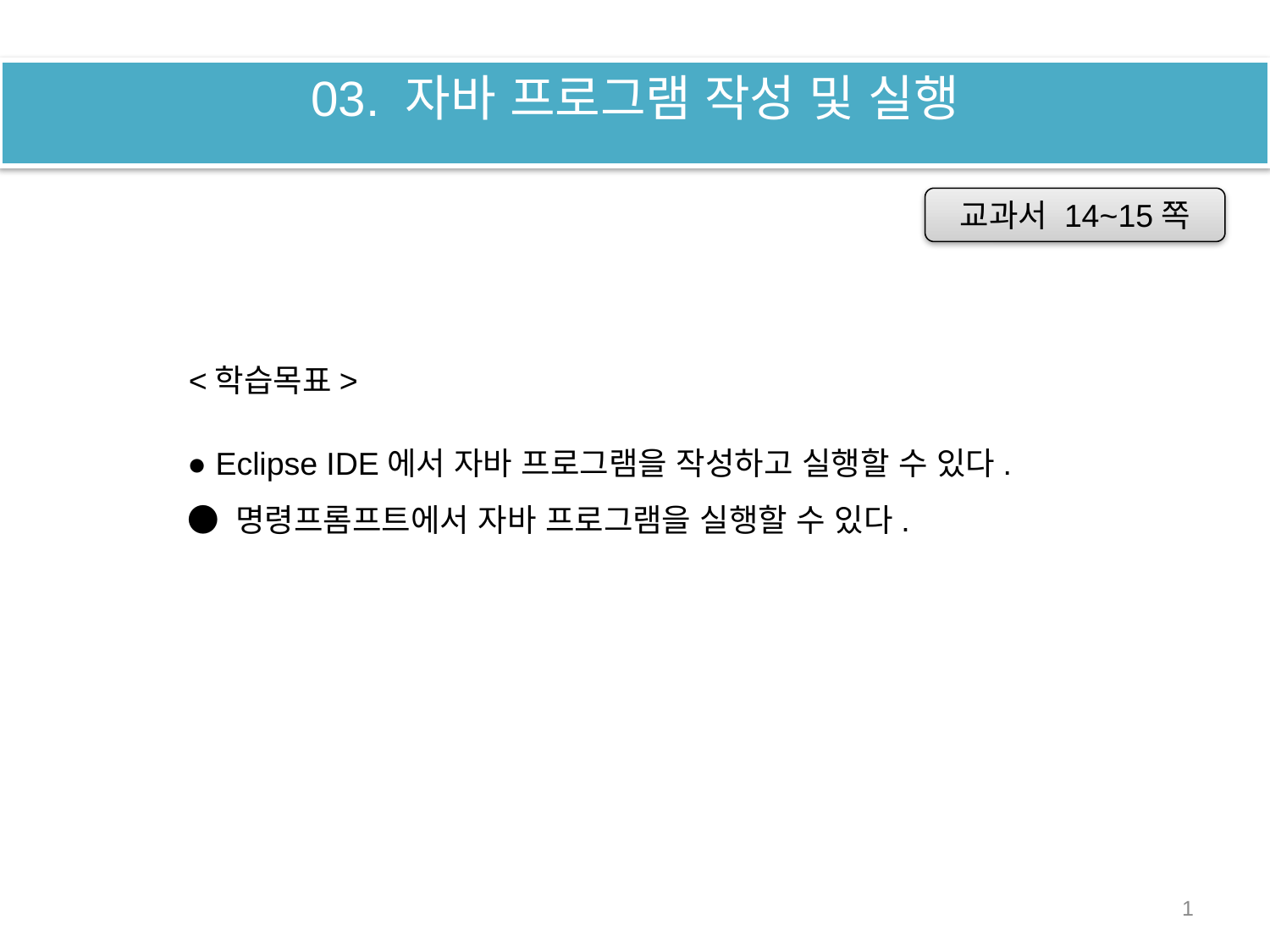

03. 자바 프로그램 작성 및 실행
교과서 14~15쪽
<학습목표>
● Eclipse IDE에서 자바 프로그램을 작성하고 실행할 수 있다.
● 명령프롬프트에서 자바 프로그램을 실행할 수 있다.
1